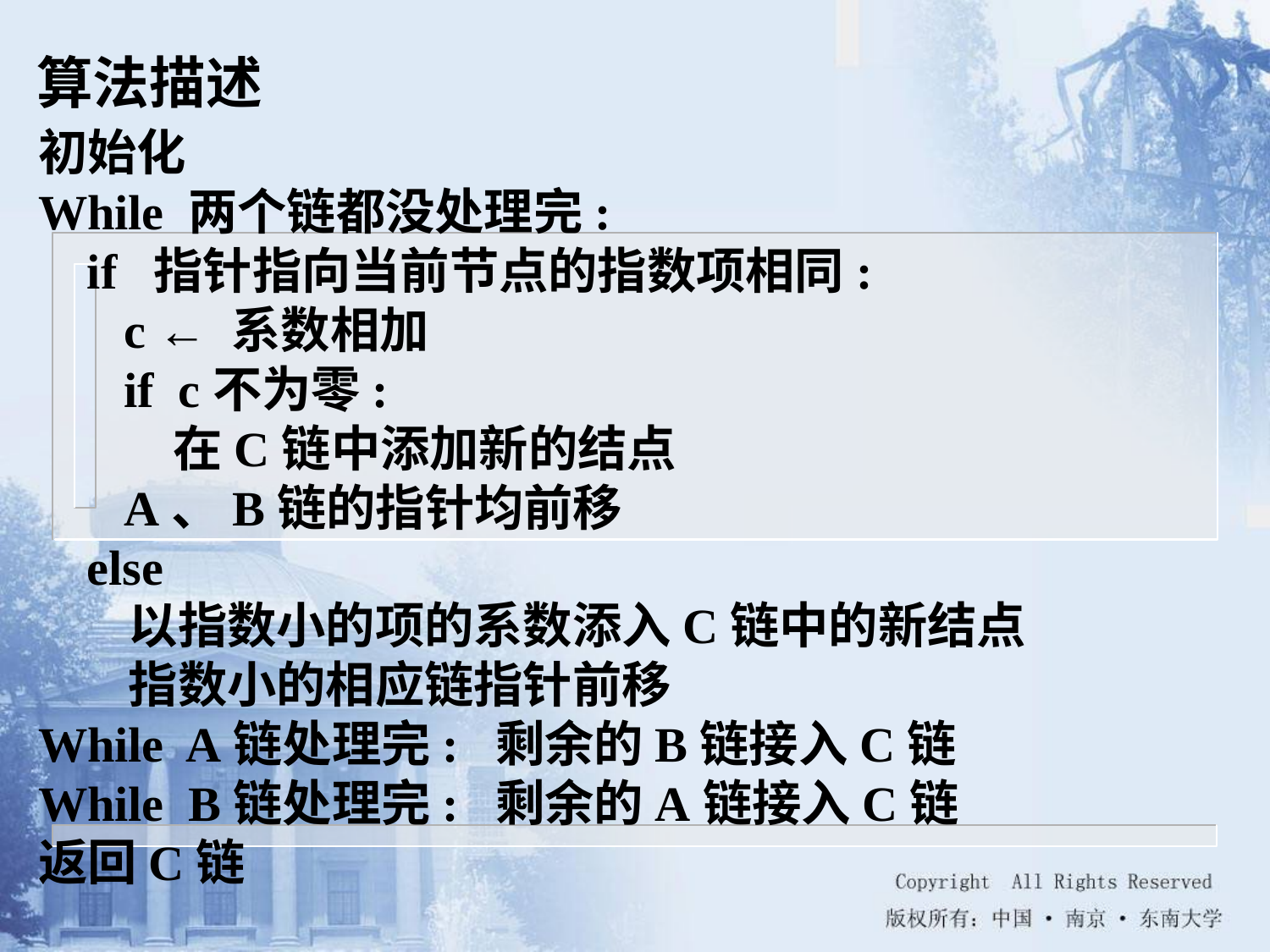

算法描述
初始化
While 两个链都没处理完:
    if  指针指向当前节点的指数项相同:
       c ← 系数相加
       if  c不为零:
           在C链中添加新的结点
       A、B链的指针均前移
    else
       以指数小的项的系数添入C链中的新结点
       指数小的相应链指针前移
While  A链处理完:  剩余的B链接入C链
While  B链处理完:  剩余的A链接入C链
返回C链